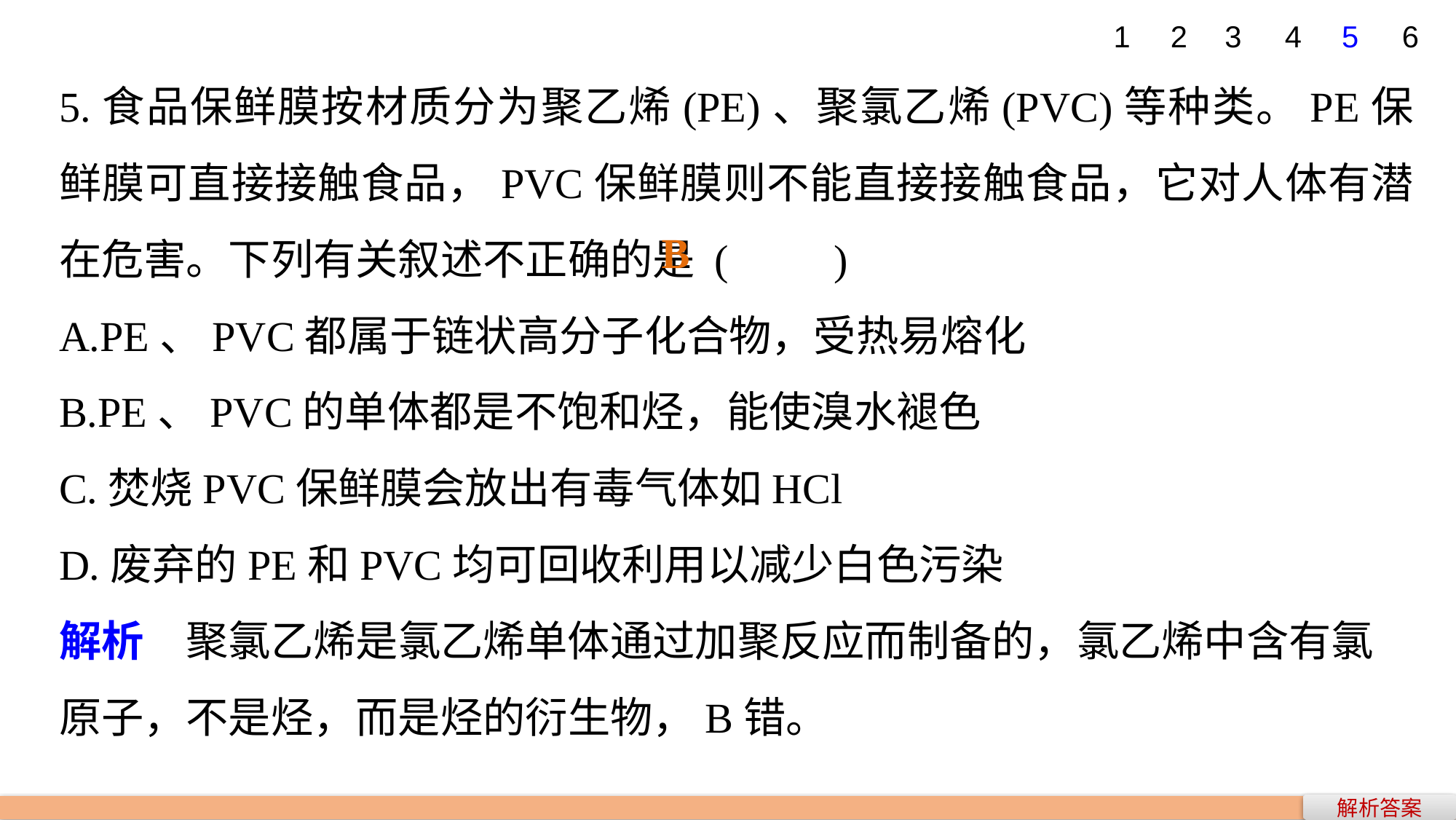

1
2
3
4
5
6
5.食品保鲜膜按材质分为聚乙烯(PE)、聚氯乙烯(PVC)等种类。PE保鲜膜可直接接触食品，PVC保鲜膜则不能直接接触食品，它对人体有潜在危害。下列有关叙述不正确的是 (　　)
A.PE、PVC都属于链状高分子化合物，受热易熔化
B.PE、PVC的单体都是不饱和烃，能使溴水褪色
C.焚烧PVC保鲜膜会放出有毒气体如HCl
D.废弃的PE和PVC均可回收利用以减少白色污染
解析　聚氯乙烯是氯乙烯单体通过加聚反应而制备的，氯乙烯中含有氯原子，不是烃，而是烃的衍生物，B错。
B
解析答案